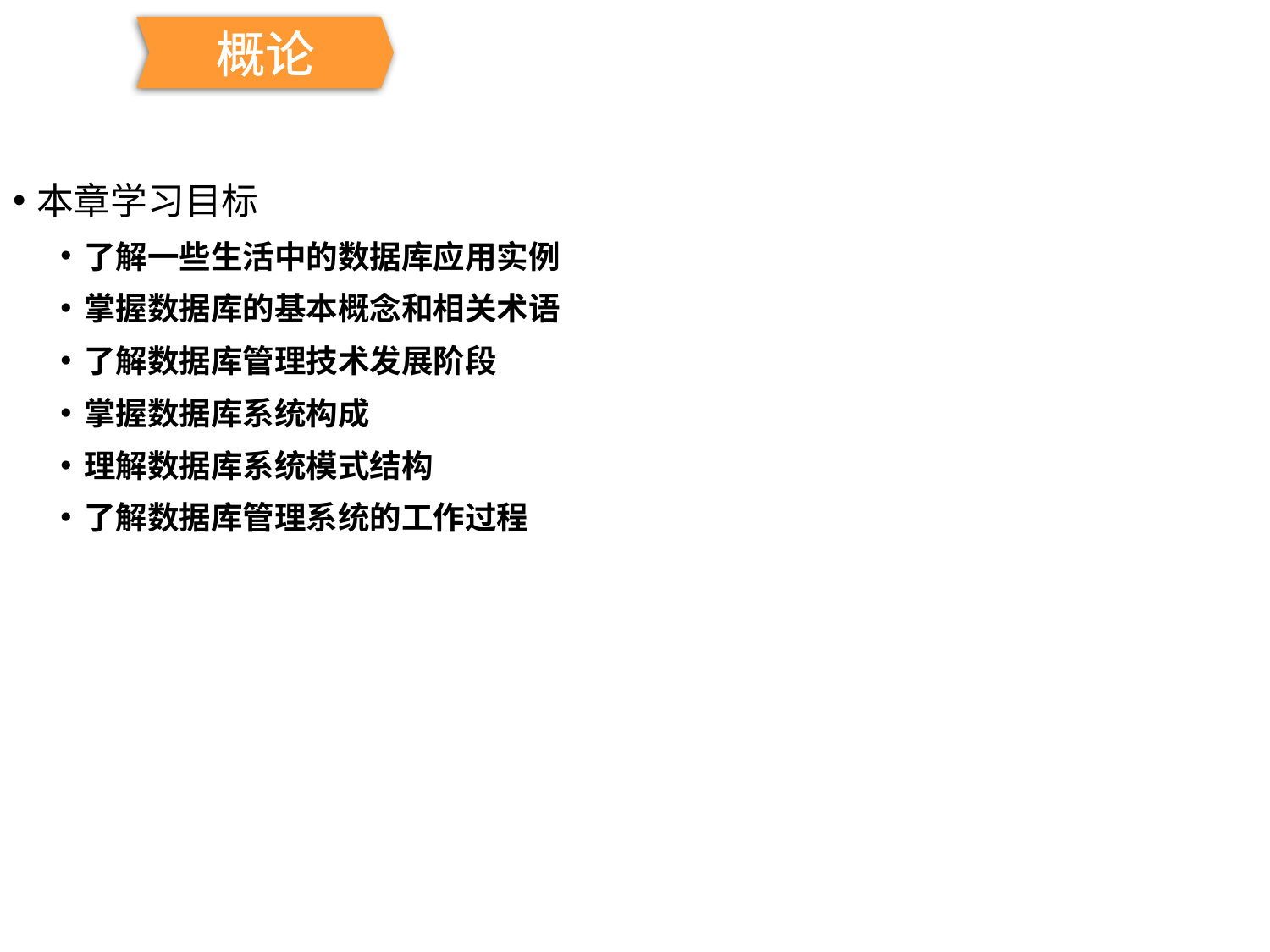

概论
本章学习目标
了解一些生活中的数据库应用实例
掌握数据库的基本概念和相关术语
了解数据库管理技术发展阶段
掌握数据库系统构成
理解数据库系统模式结构
了解数据库管理系统的工作过程